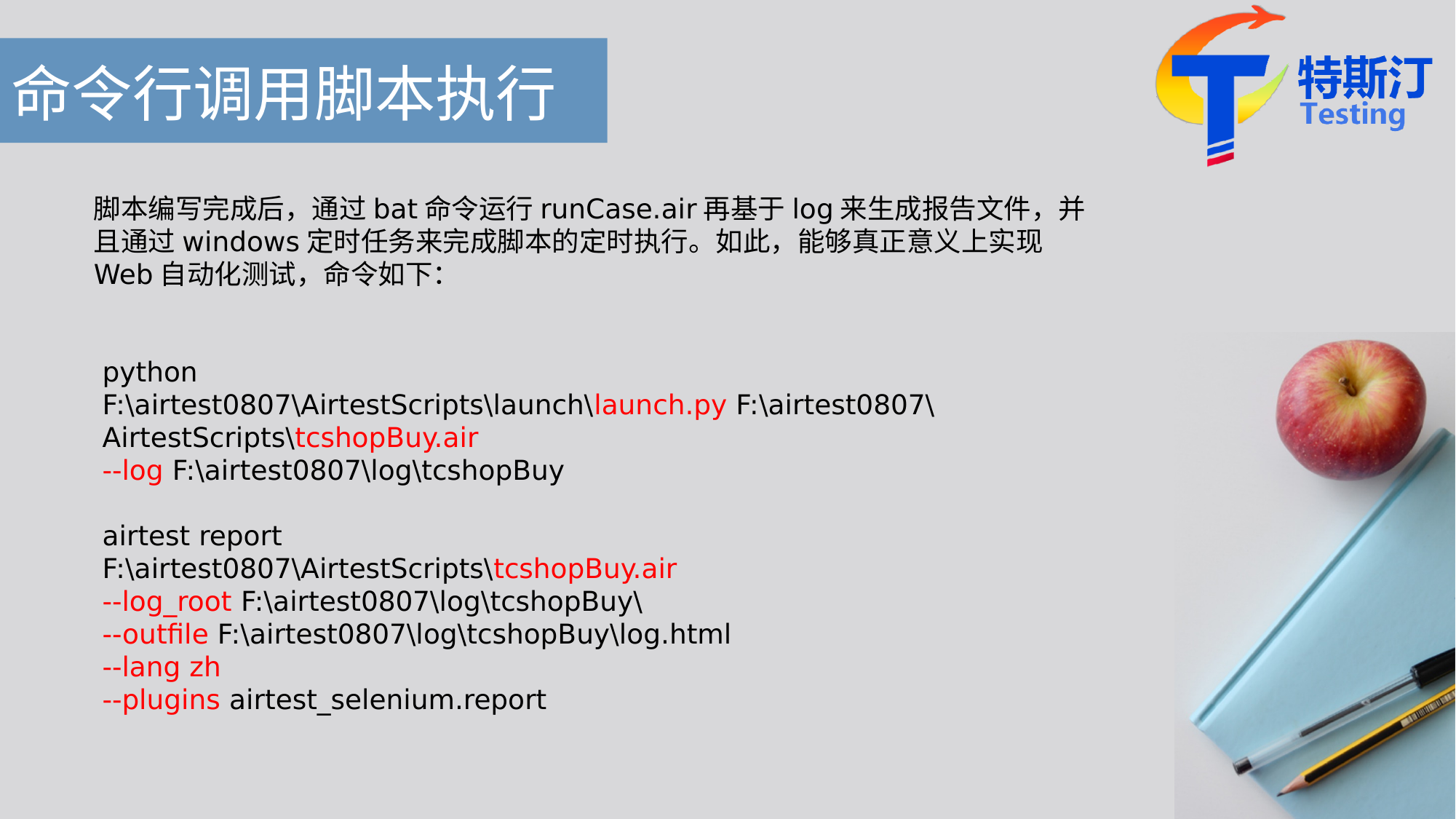

# 命令行调用脚本执行
脚本编写完成后，通过bat命令运行runCase.air再基于log来生成报告文件，并且通过windows定时任务来完成脚本的定时执行。如此，能够真正意义上实现Web自动化测试，命令如下：
python
F:\airtest0807\AirtestScripts\launch\launch.py F:\airtest0807\AirtestScripts\tcshopBuy.air
--log F:\airtest0807\log\tcshopBuy

airtest report
F:\airtest0807\AirtestScripts\tcshopBuy.air
--log_root F:\airtest0807\log\tcshopBuy\
--outfile F:\airtest0807\log\tcshopBuy\log.html
--lang zh
--plugins airtest_selenium.report